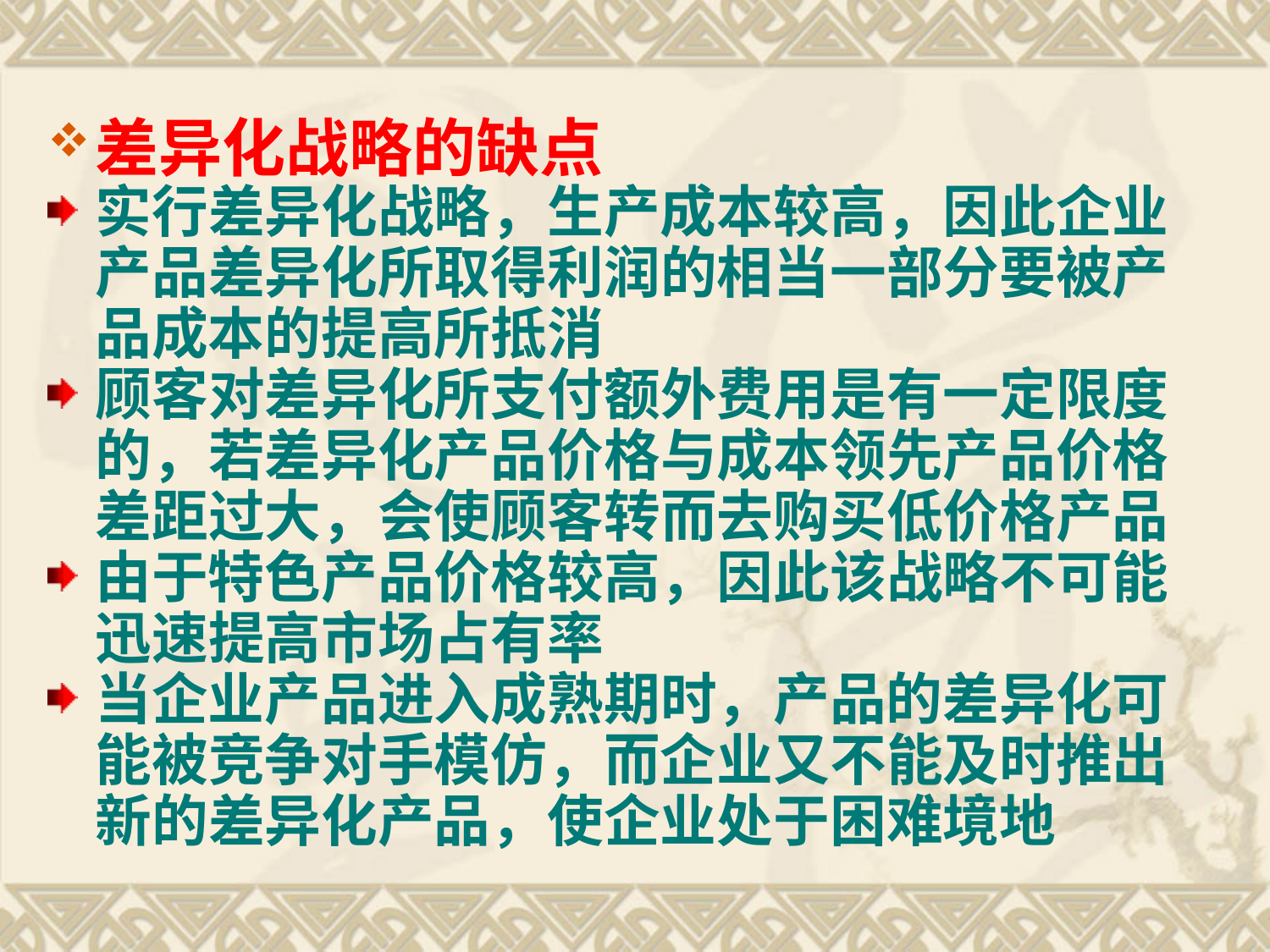

差异化战略的缺点
实行差异化战略，生产成本较高，因此企业产品差异化所取得利润的相当一部分要被产品成本的提高所抵消
顾客对差异化所支付额外费用是有一定限度的，若差异化产品价格与成本领先产品价格差距过大，会使顾客转而去购买低价格产品
由于特色产品价格较高，因此该战略不可能迅速提高市场占有率
当企业产品进入成熟期时，产品的差异化可能被竞争对手模仿，而企业又不能及时推出新的差异化产品，使企业处于困难境地